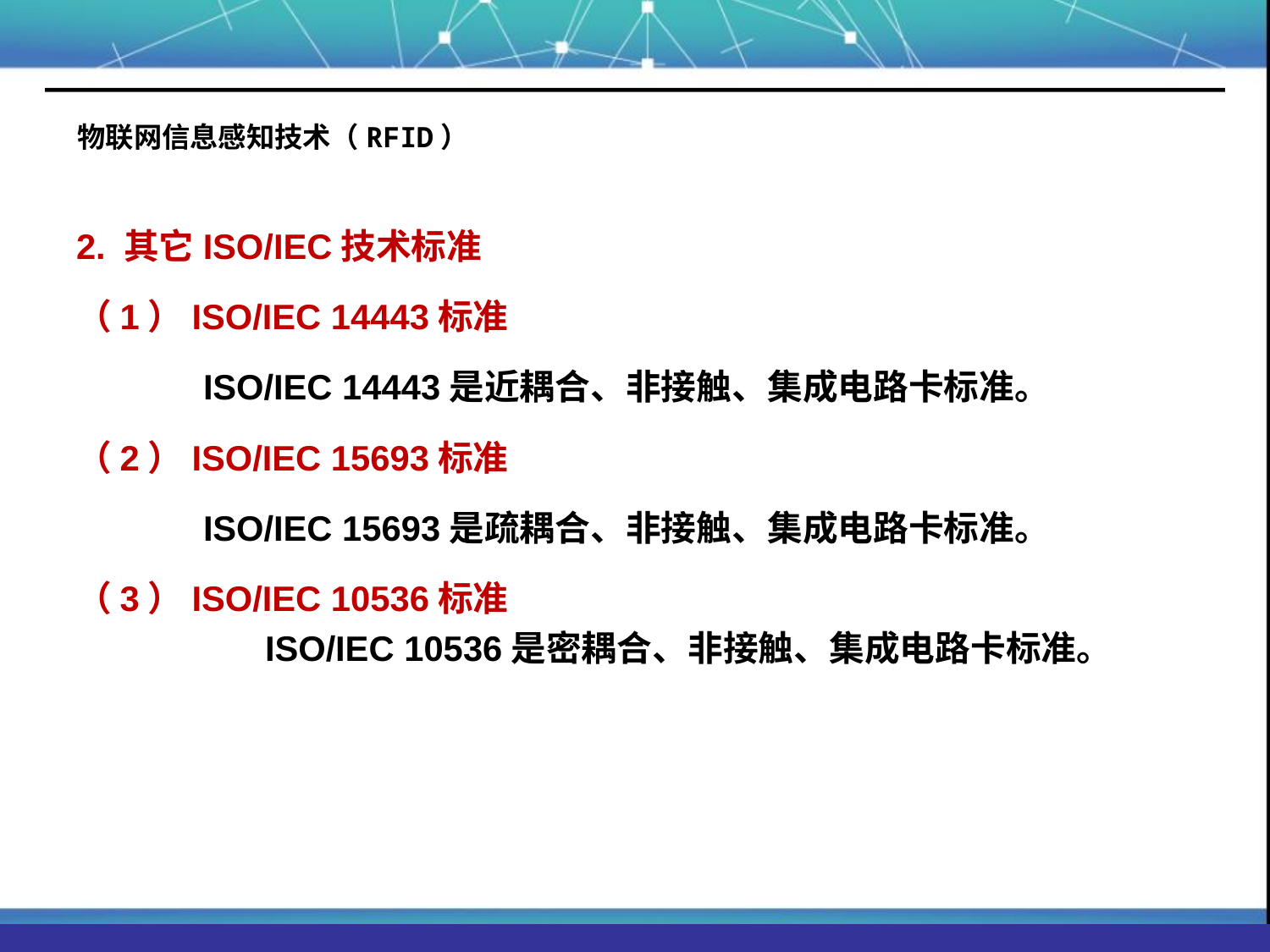

# 物联网信息感知技术（RFID）

2. 其它ISO/IEC技术标准
（1）ISO/IEC 14443标准
	ISO/IEC 14443是近耦合、非接触、集成电路卡标准。
（2）ISO/IEC 15693标准
	ISO/IEC 15693是疏耦合、非接触、集成电路卡标准。
（3）ISO/IEC 10536标准
           ISO/IEC 10536是密耦合、非接触、集成电路卡标准。